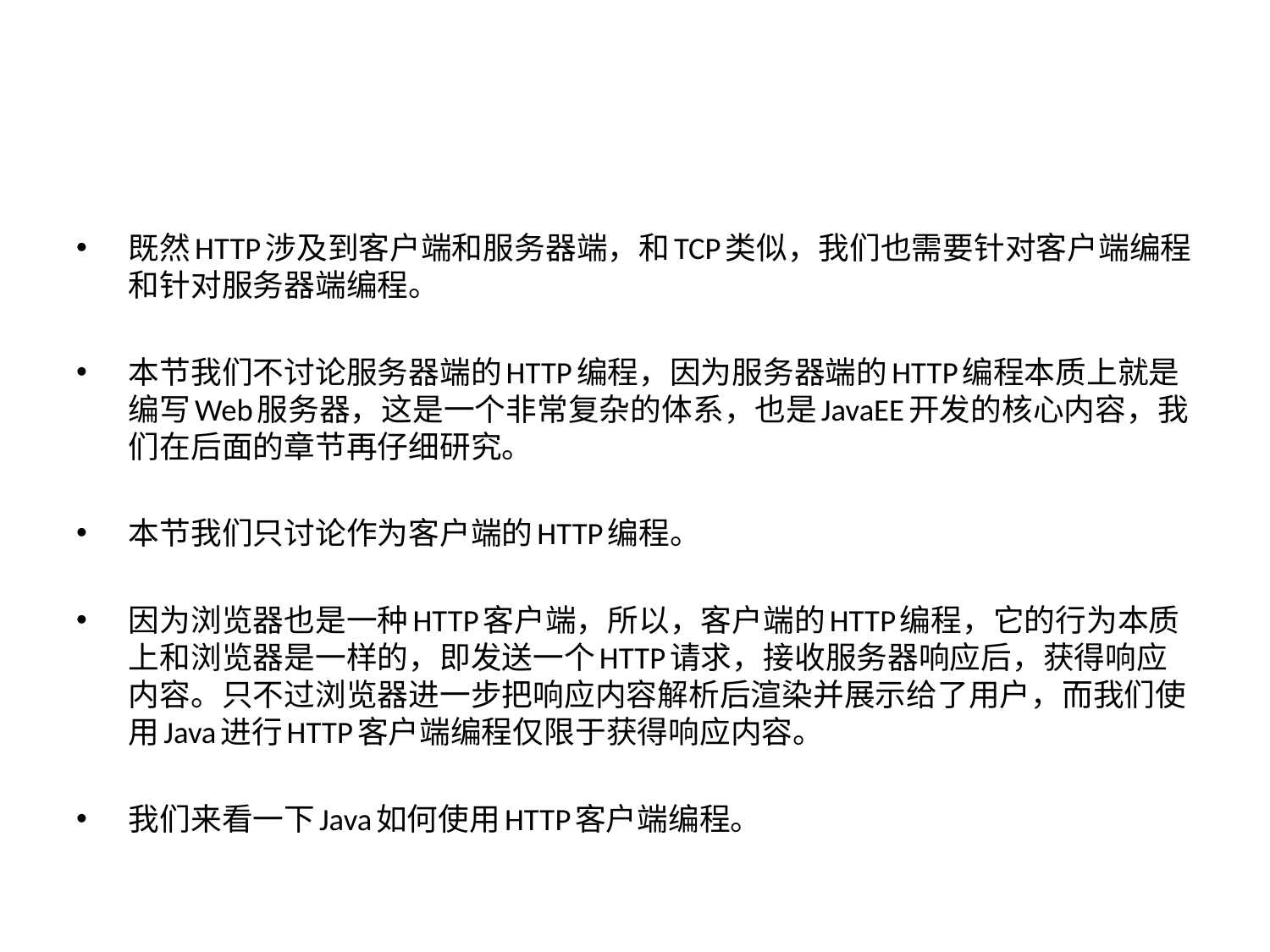

#
既然HTTP涉及到客户端和服务器端，和TCP类似，我们也需要针对客户端编程和针对服务器端编程。

本节我们不讨论服务器端的HTTP编程，因为服务器端的HTTP编程本质上就是编写Web服务器，这是一个非常复杂的体系，也是JavaEE开发的核心内容，我们在后面的章节再仔细研究。

本节我们只讨论作为客户端的HTTP编程。

因为浏览器也是一种HTTP客户端，所以，客户端的HTTP编程，它的行为本质上和浏览器是一样的，即发送一个HTTP请求，接收服务器响应后，获得响应内容。只不过浏览器进一步把响应内容解析后渲染并展示给了用户，而我们使用Java进行HTTP客户端编程仅限于获得响应内容。

我们来看一下Java如何使用HTTP客户端编程。